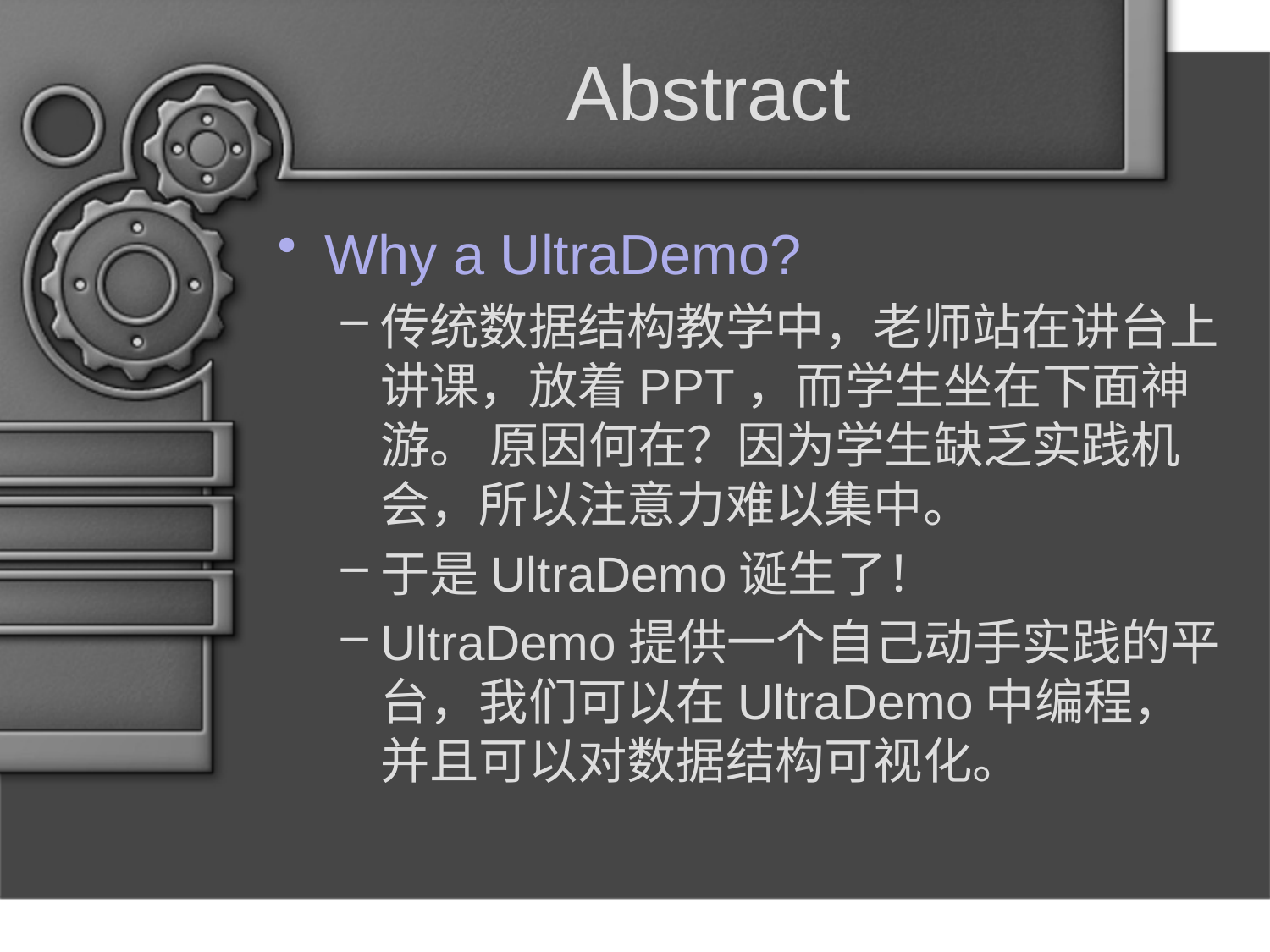

# Abstract
Why a UltraDemo?
传统数据结构教学中，老师站在讲台上讲课，放着PPT，而学生坐在下面神游。 原因何在？因为学生缺乏实践机会，所以注意力难以集中。
于是UltraDemo诞生了！
UltraDemo提供一个自己动手实践的平台，我们可以在UltraDemo中编程，并且可以对数据结构可视化。